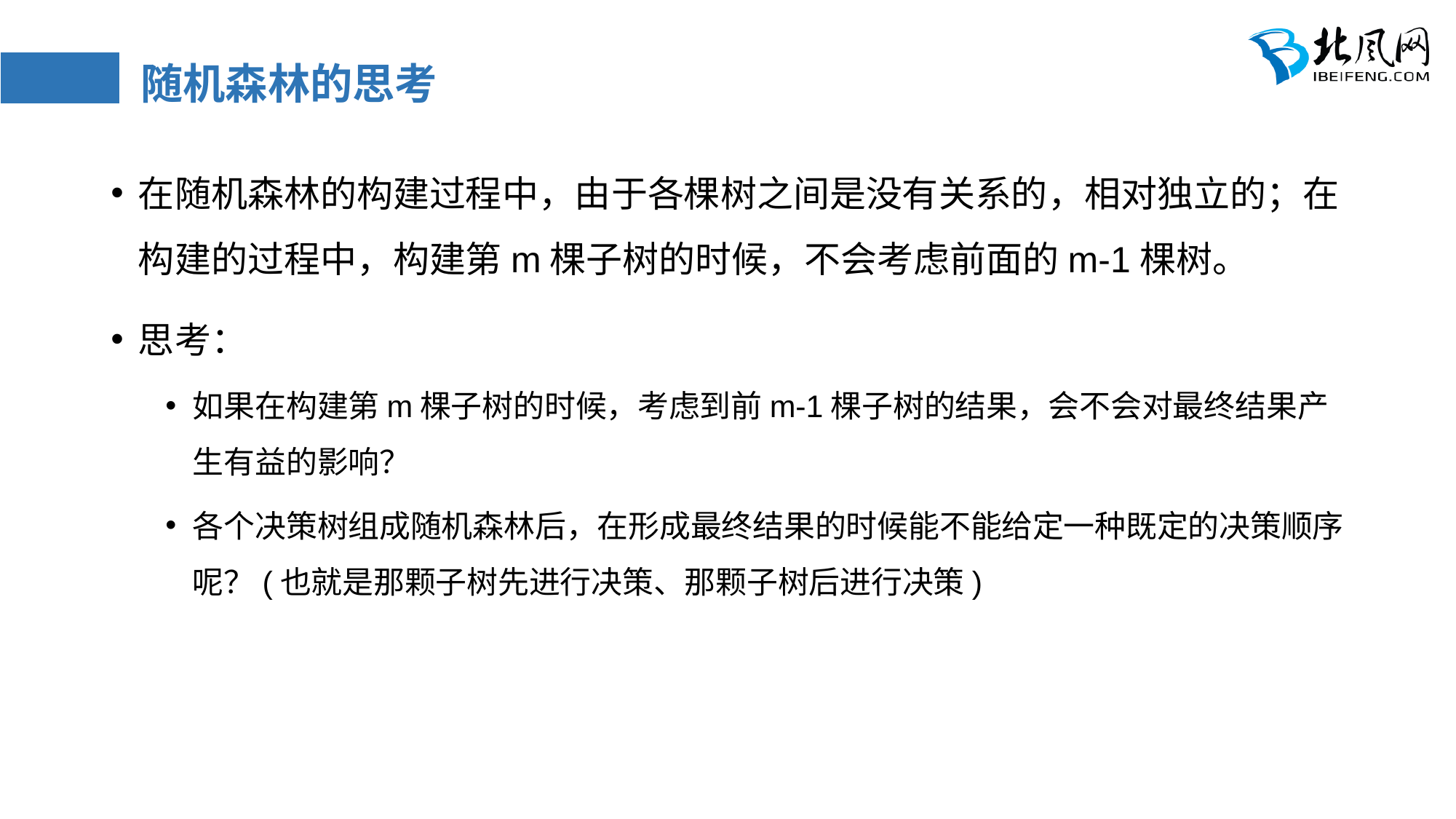

# 随机森林的思考
在随机森林的构建过程中，由于各棵树之间是没有关系的，相对独立的；在构建的过程中，构建第m棵子树的时候，不会考虑前面的m-1棵树。
思考：
如果在构建第m棵子树的时候，考虑到前m-1棵子树的结果，会不会对最终结果产生有益的影响？
各个决策树组成随机森林后，在形成最终结果的时候能不能给定一种既定的决策顺序呢？(也就是那颗子树先进行决策、那颗子树后进行决策)